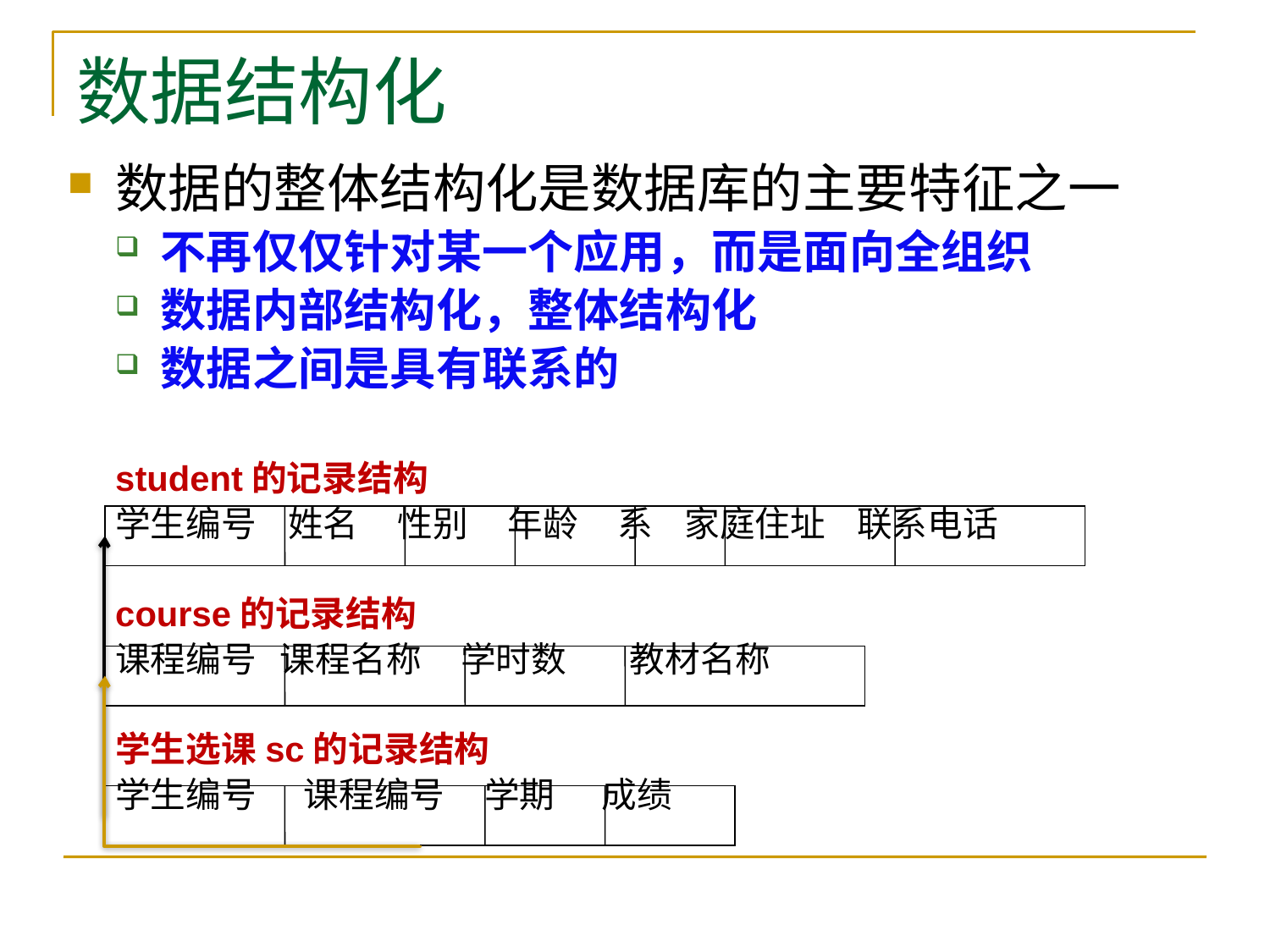

# 数据结构化
数据的整体结构化是数据库的主要特征之一
不再仅仅针对某一个应用，而是面向全组织
数据内部结构化，整体结构化
数据之间是具有联系的

student的记录结构
学生编号    姓名     性别     年龄     系    家庭住址    联系电话

course的记录结构
课程编号   课程名称     学时数        教材名称

学生选课sc的记录结构
学生编号      课程编号     学期      成绩